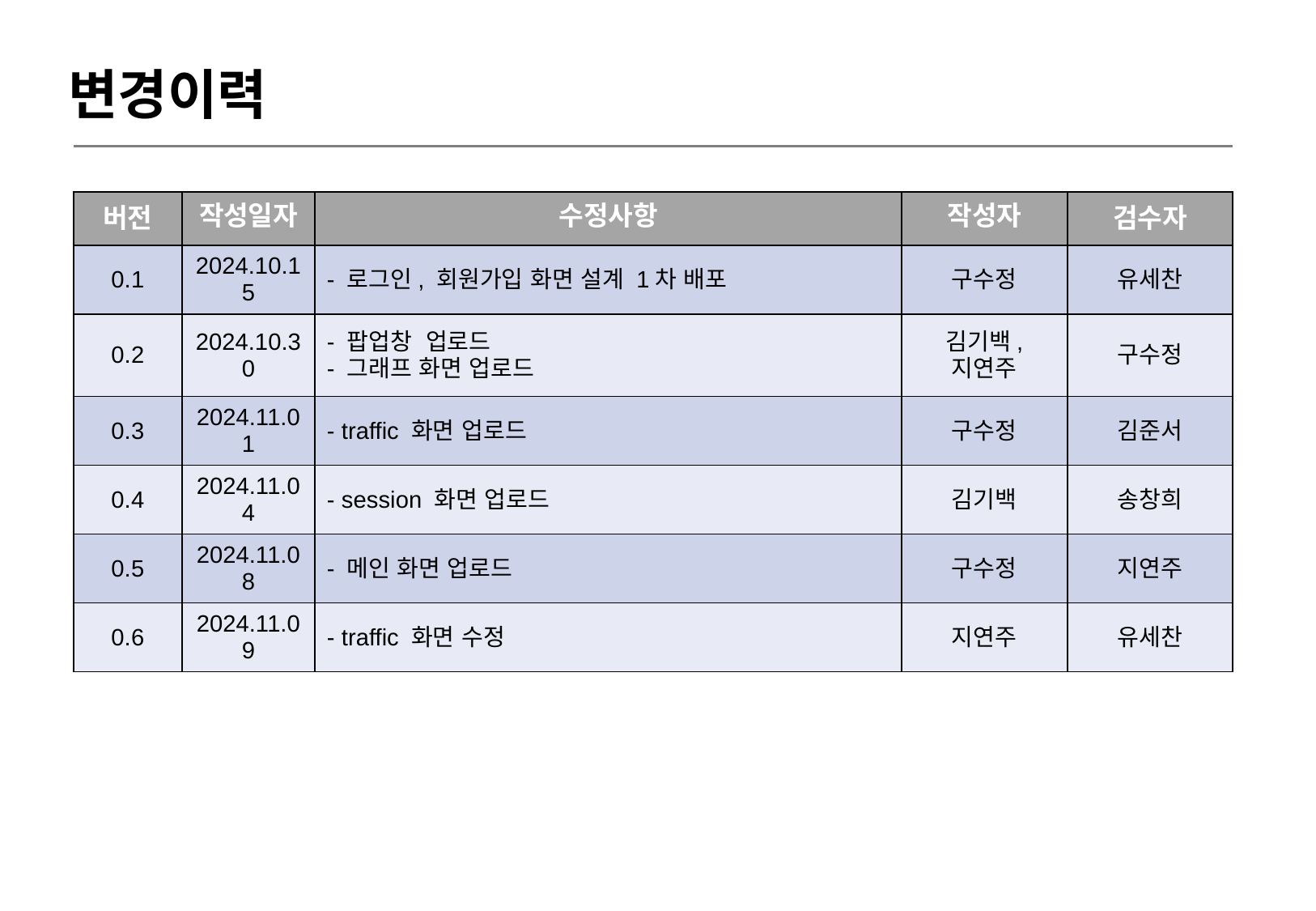

변경이력
| 버전 | 작성일자 | 수정사항 | 작성자 | 검수자 |
| --- | --- | --- | --- | --- |
| 0.1 | 2024.10.15 | - 로그인, 회원가입 화면 설계 1차 배포 | 구수정 | 유세찬 |
| 0.2 | 2024.10.30 | - 팝업창 업로드 - 그래프 화면 업로드 | 김기백, 지연주 | 구수정 |
| 0.3 | 2024.11.01 | - traffic 화면 업로드 | 구수정 | 김준서 |
| 0.4 | 2024.11.04 | - session 화면 업로드 | 김기백 | 송창희 |
| 0.5 | 2024.11.08 | - 메인 화면 업로드 | 구수정 | 지연주 |
| 0.6 | 2024.11.09 | - traffic 화면 수정 | 지연주 | 유세찬 |